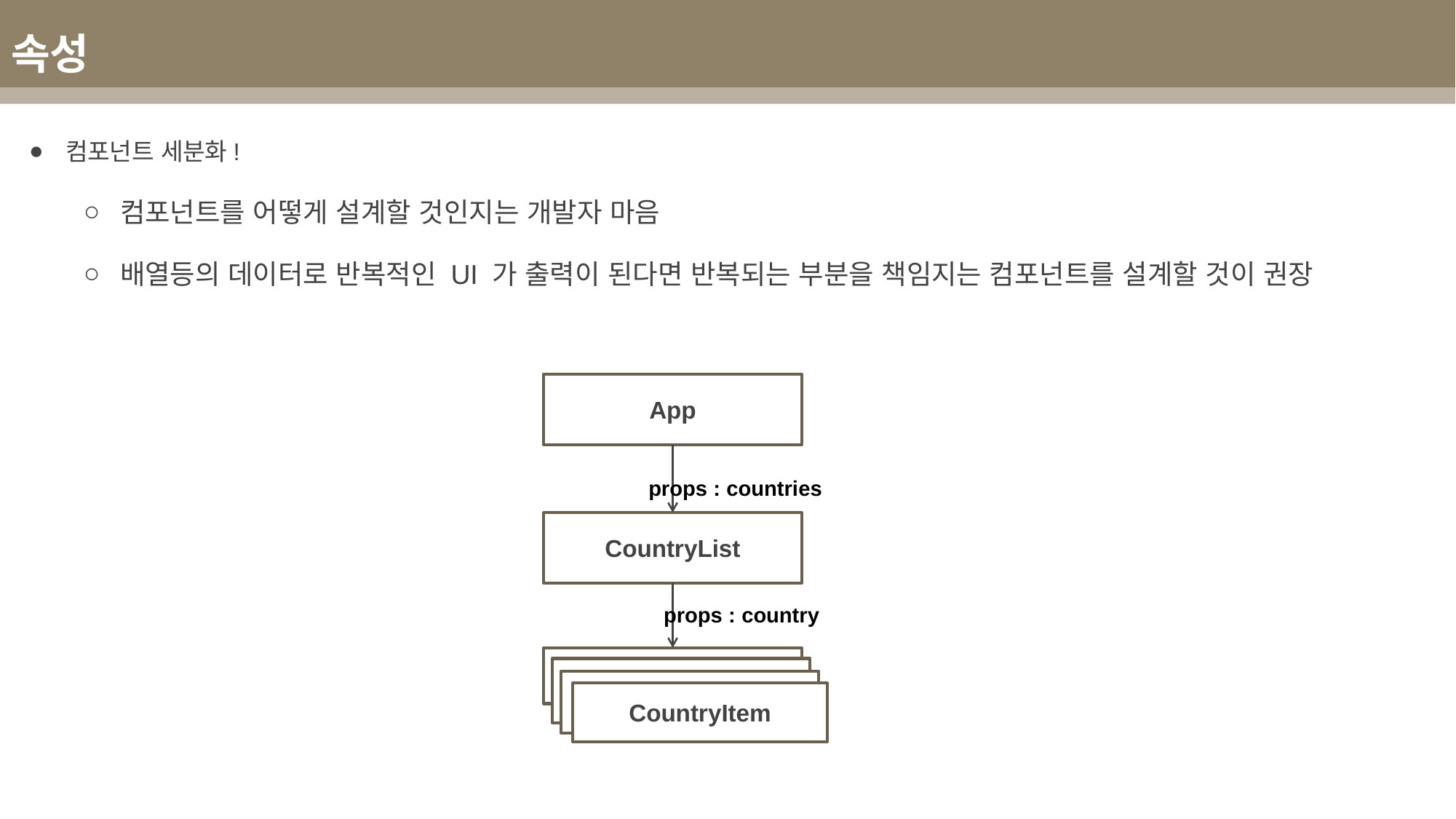

속성
컴포넌트 세분화!
컴포넌트를 어떻게 설계할 것인지는 개발자 마음
배열등의 데이터로 반복적인 UI 가 출력이 된다면 반복되는 부분을 책임지는 컴포넌트를 설계할 것이 권장

App
props : countries
CountryList
props : country
CountryItem
CountryItem
CountryItem
CountryItem